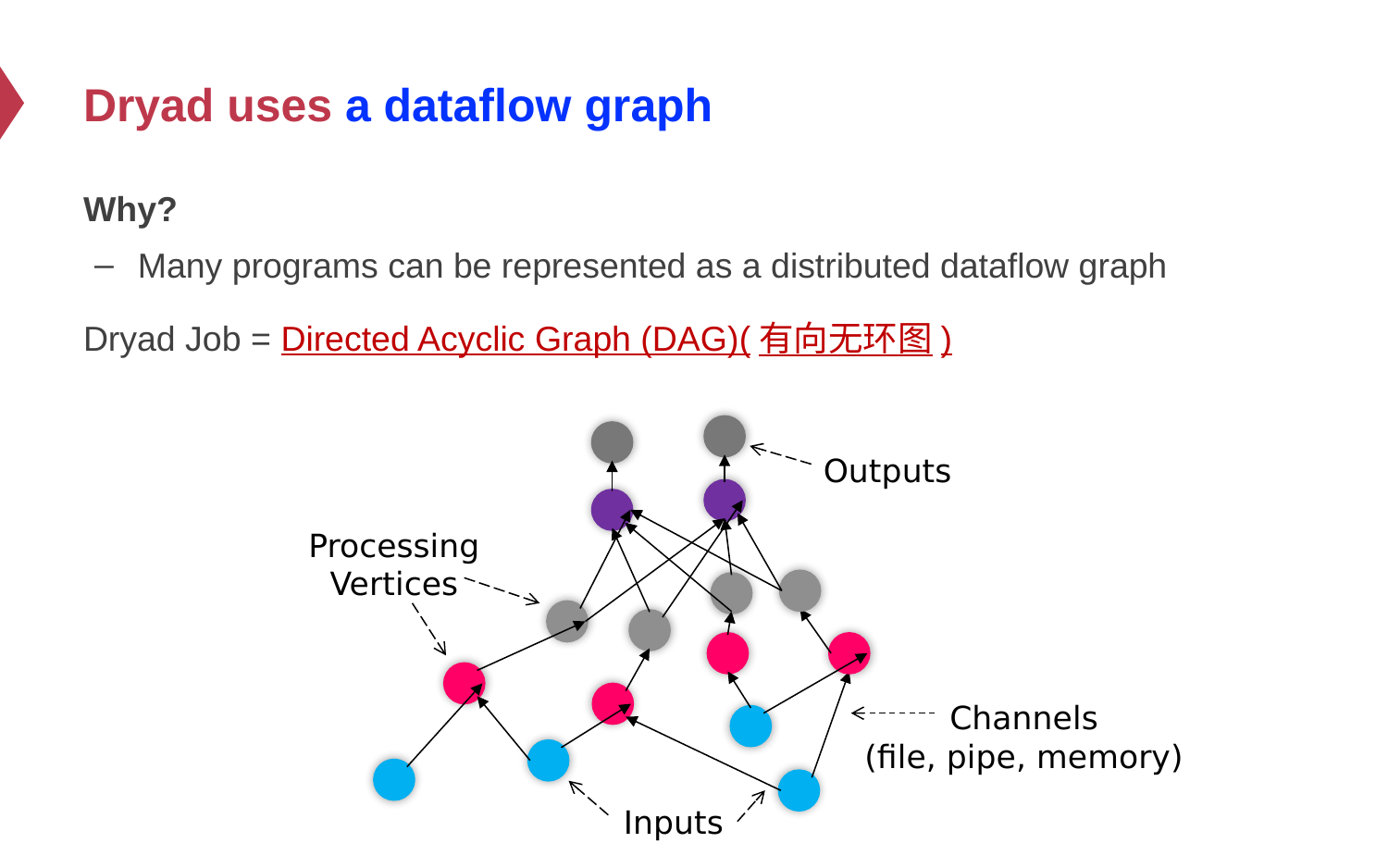

# Dryad uses a dataflow graph
Why?
Many programs can be represented as a distributed dataflow graph
Dryad Job = Directed Acyclic Graph (DAG)(有向无环图)

Outputs

Processing
Vertices

Channels
(file, pipe, memory)

Inputs
87